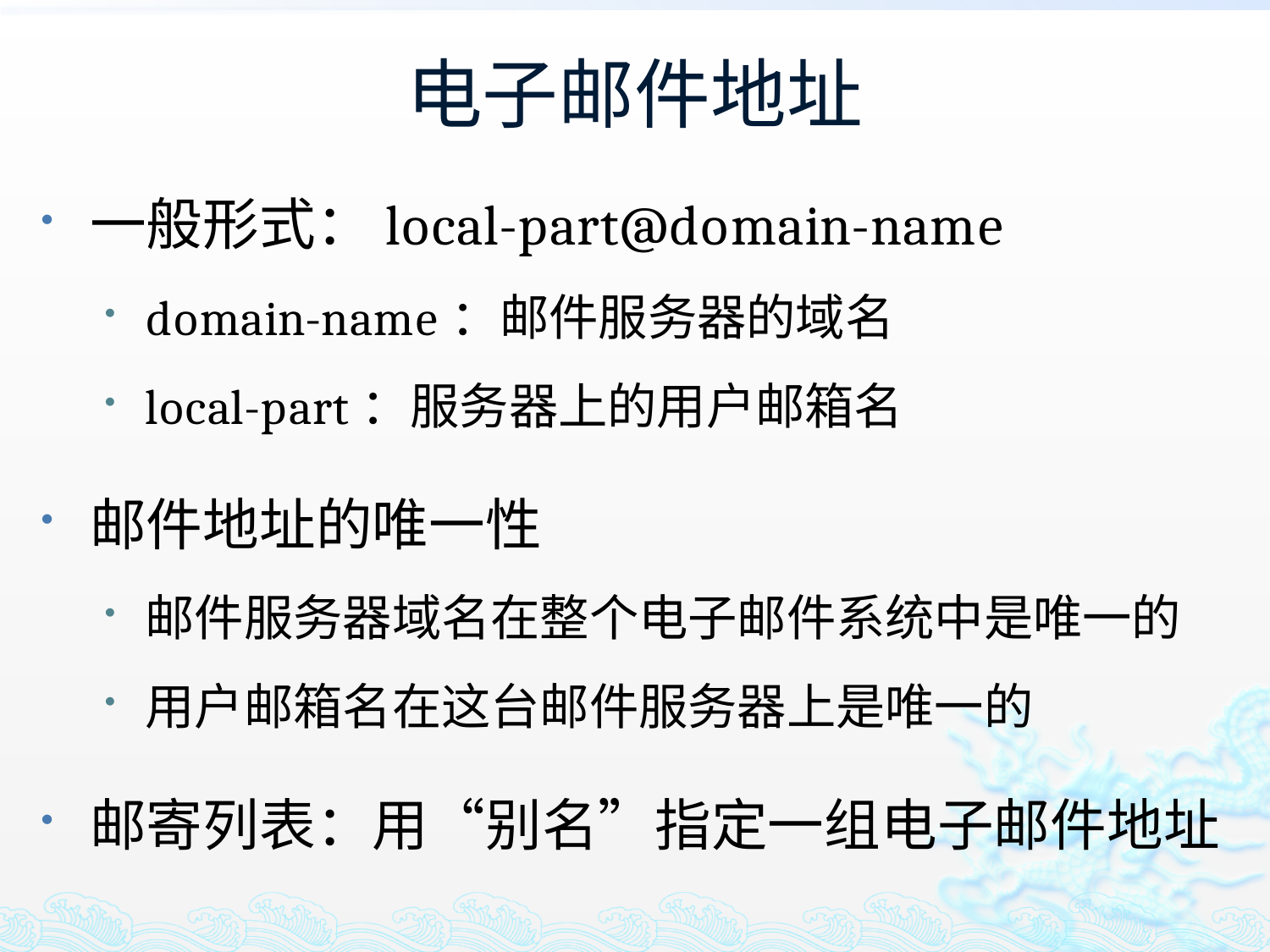

# 电子邮件地址
一般形式：local-part@domain-name
domain-name：邮件服务器的域名
local-part：服务器上的用户邮箱名
邮件地址的唯一性
邮件服务器域名在整个电子邮件系统中是唯一的
用户邮箱名在这台邮件服务器上是唯一的
邮寄列表：用“别名”指定一组电子邮件地址